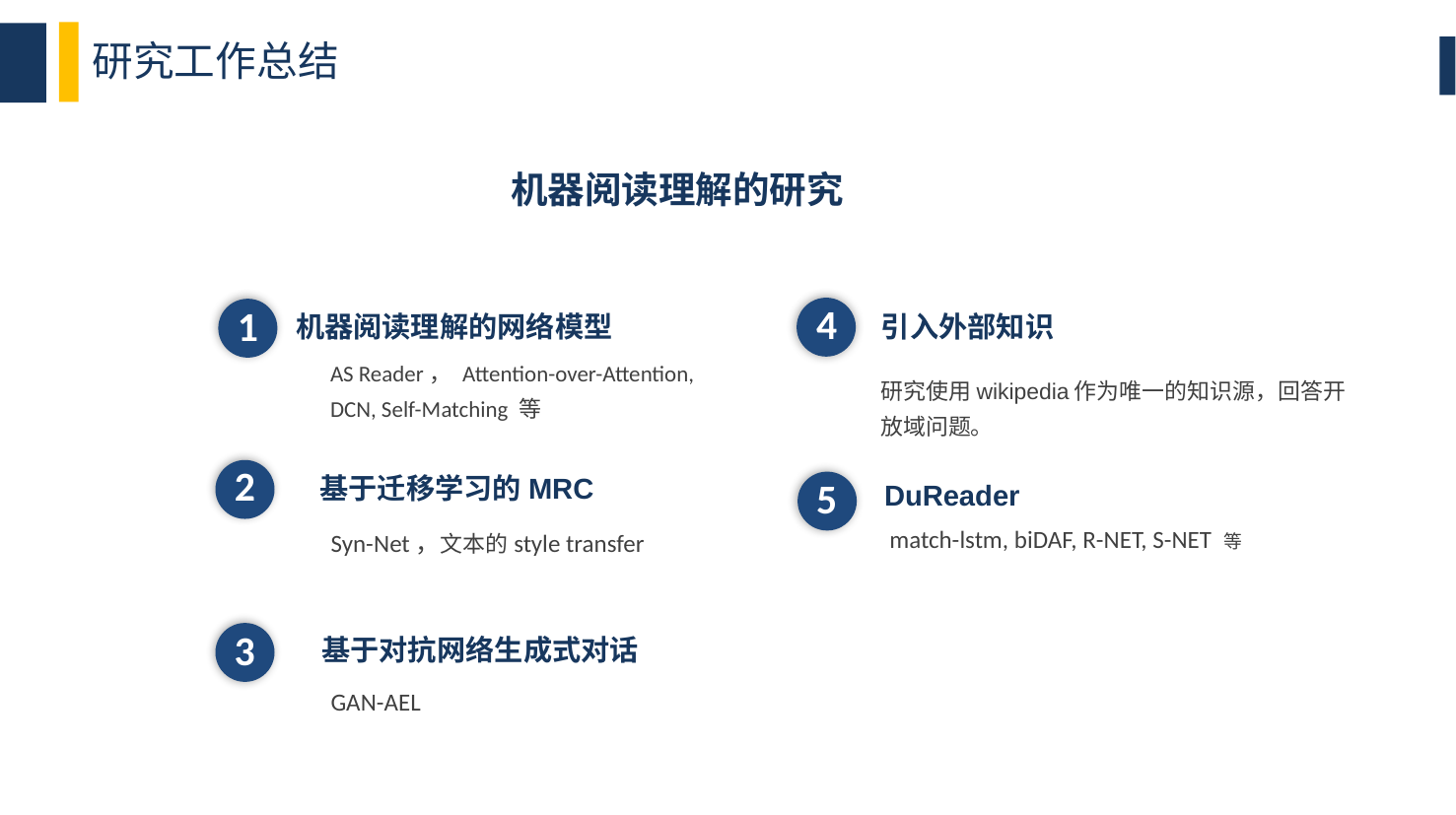

研究工作总结

机器阅读理解的研究
机器阅读理解的网络模型
AS Reader， Attention-over-Attention,
DCN, Self-Matching 等
引入外部知识
研究使用wikipedia作为唯一的知识源，回答开放域问题。
4
1

2
基于迁移学习的MRC
Syn-Net，文本的style transfer
DuReader
match-lstm, biDAF, R-NET, S-NET 等

5

基于对抗网络生成式对话
GAN-AEL
3